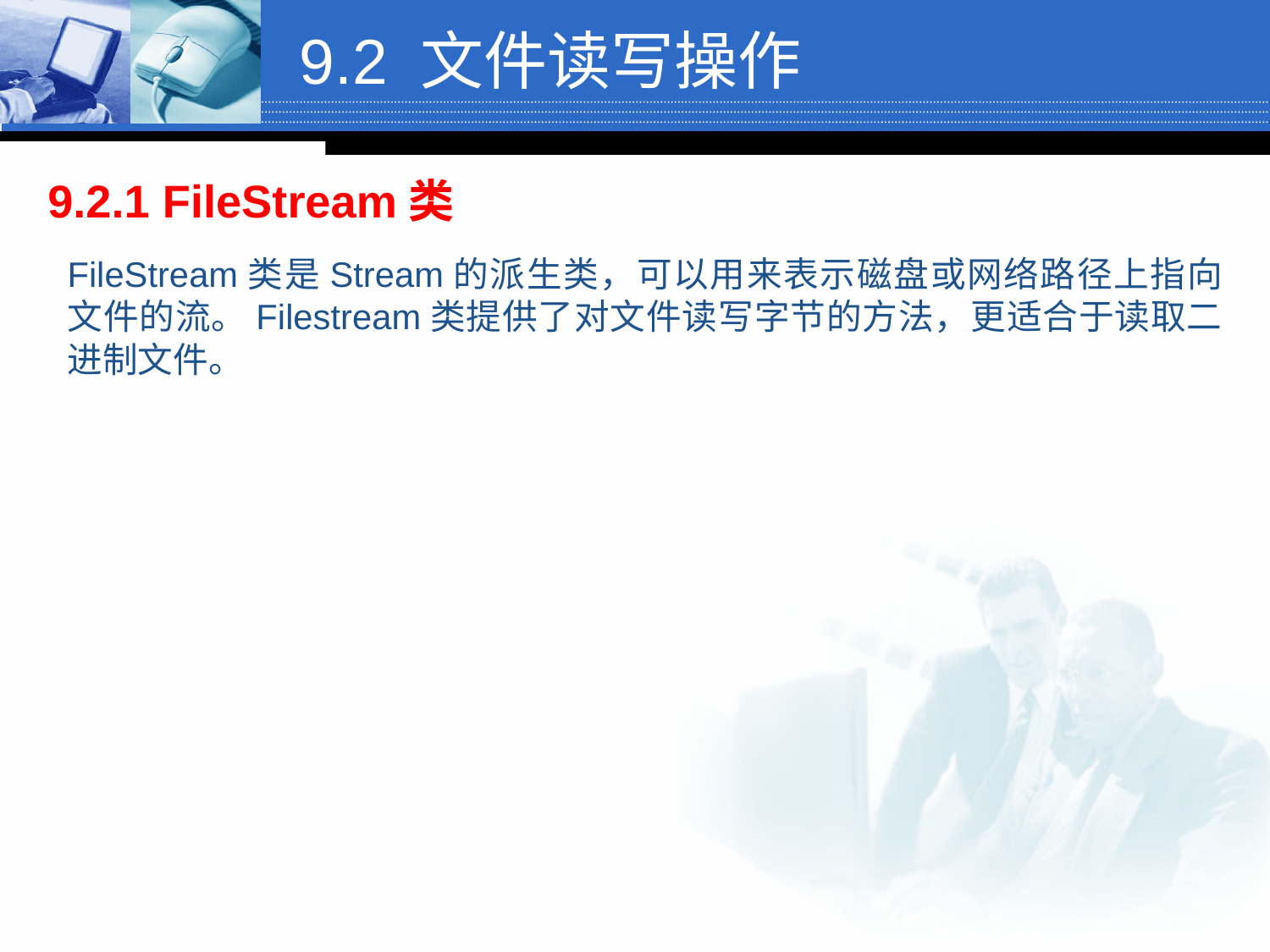

# 9.2 文件读写操作
9.2.1 FileStream类
FileStream类是Stream的派生类，可以用来表示磁盘或网络路径上指向文件的流。Filestream类提供了对文件读写字节的方法，更适合于读取二进制文件。